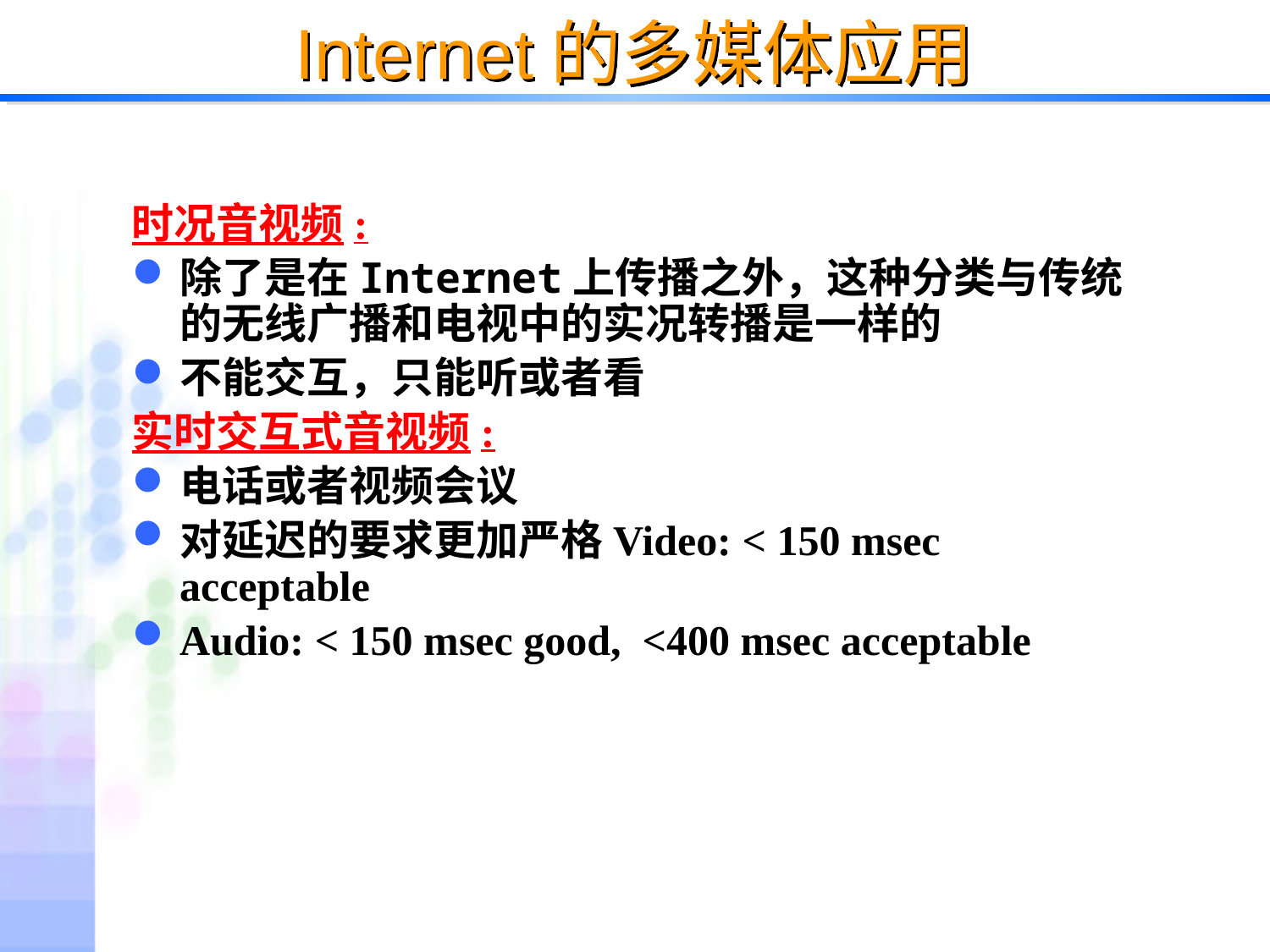

# Internet的多媒体应用
时况音视频:
除了是在Internet上传播之外，这种分类与传统的无线广播和电视中的实况转播是一样的
不能交互，只能听或者看
实时交互式音视频:
电话或者视频会议
对延迟的要求更加严格Video: < 150 msec acceptable
Audio: < 150 msec good,  <400 msec acceptable